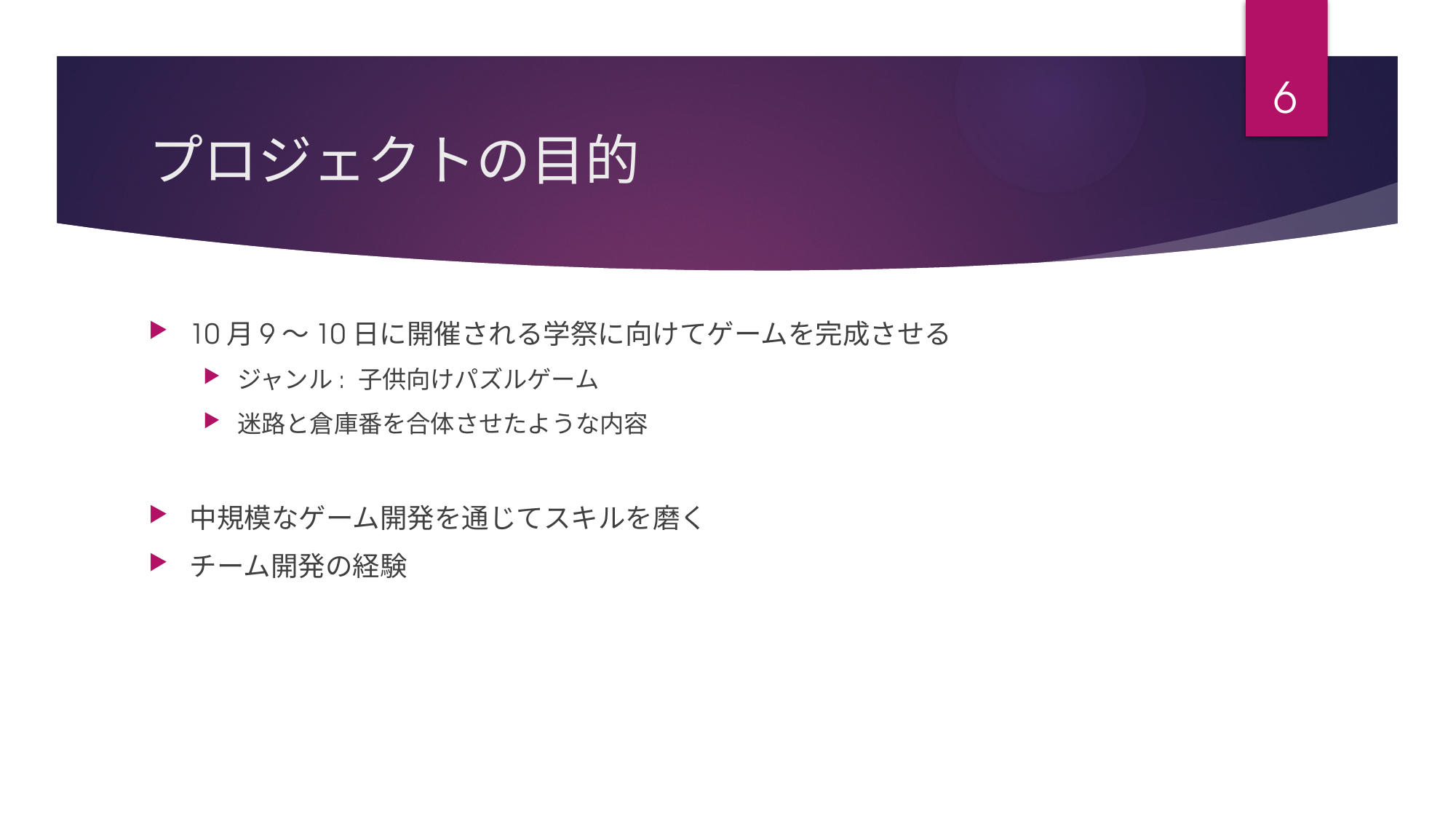

6
# プロジェクトの目的
10月9～10日に開催される学祭に向けてゲームを完成させる
ジャンル: 子供向けパズルゲーム
迷路と倉庫番を合体させたような内容

中規模なゲーム開発を通じてスキルを磨く
チーム開発の経験